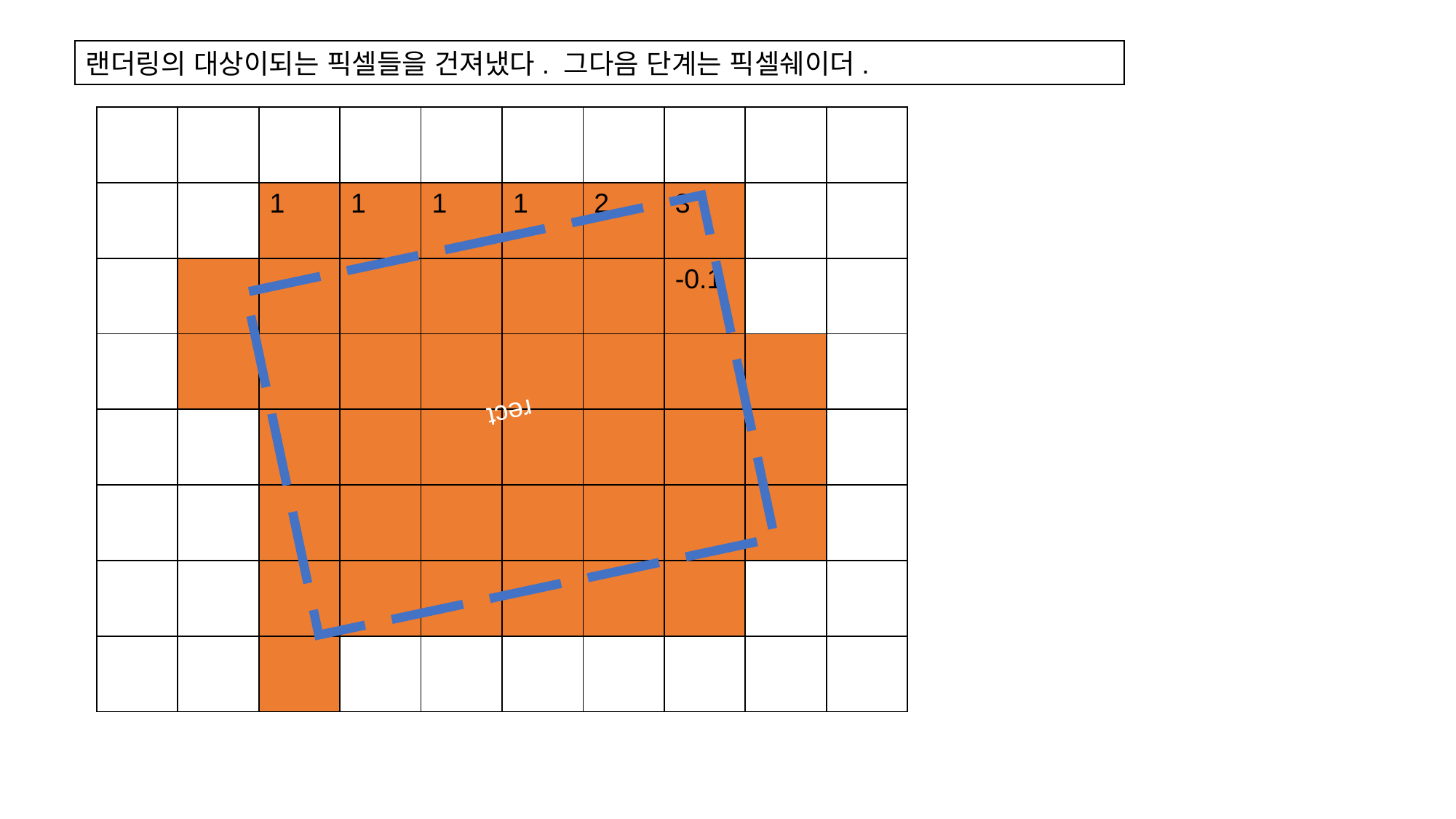

랜더링의 대상이되는 픽셀들을 건져냈다. 그다음 단계는 픽셀쉐이더.
|  |  |  |  |  |  |  |  |  |  |
| --- | --- | --- | --- | --- | --- | --- | --- | --- | --- |
|  |  | 1 | 1 | 1 | 1 | 2 | 3 |  |  |
|  |  |  |  |  |  |  | -0.1 |  |  |
|  |  |  |  |  |  |  |  |  |  |
|  |  |  |  |  |  |  |  |  |  |
|  |  |  |  |  |  |  |  |  |  |
|  |  |  |  |  |  |  |  |  |  |
|  |  |  |  |  |  |  |  |  |  |
rect